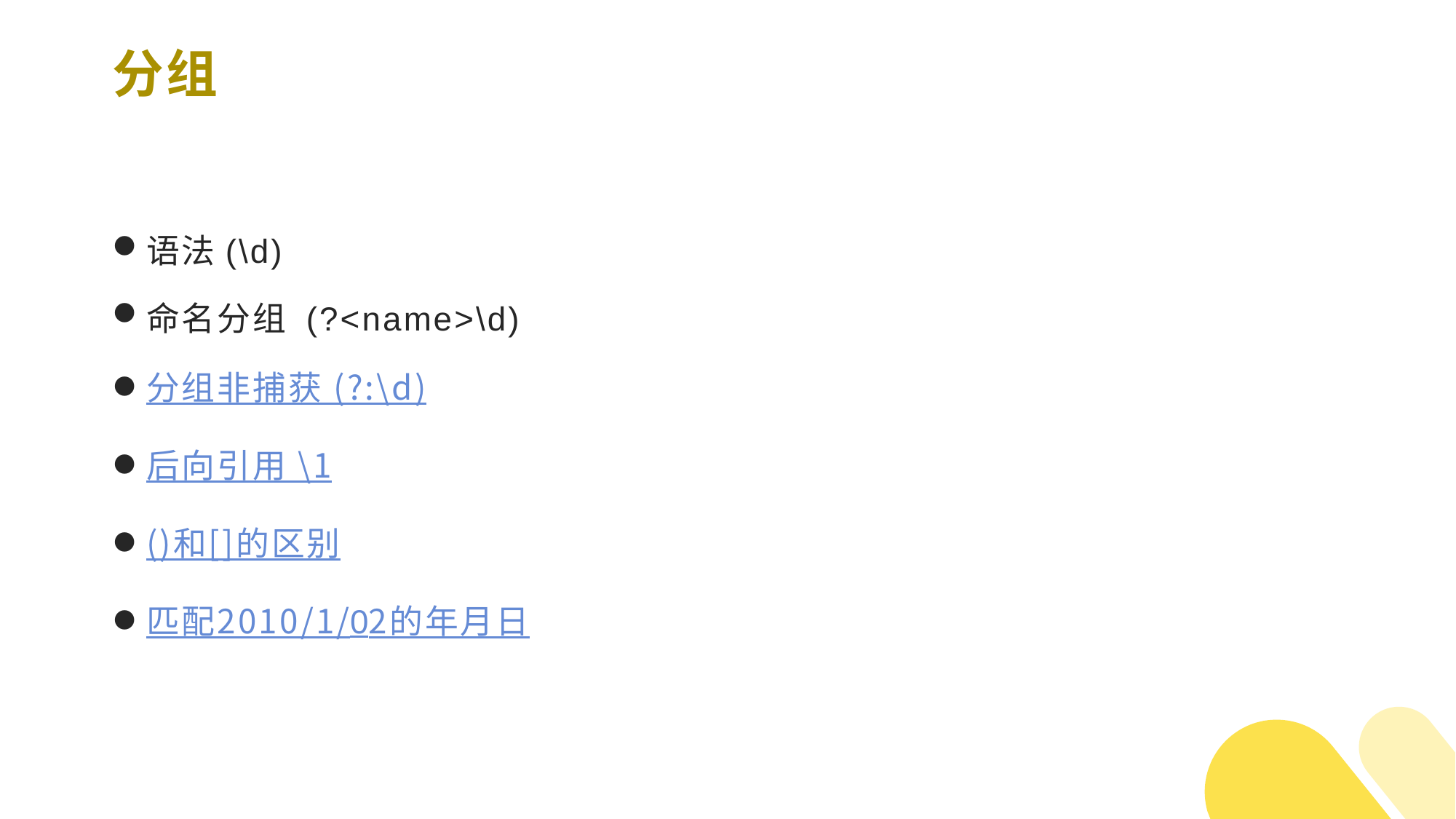

分组
语法(\d)
命名分组 (?<name>\d)
分组非捕获 (?:\d)
后向引用 \1
()和[]的区别
匹配2010/1/02的年月日